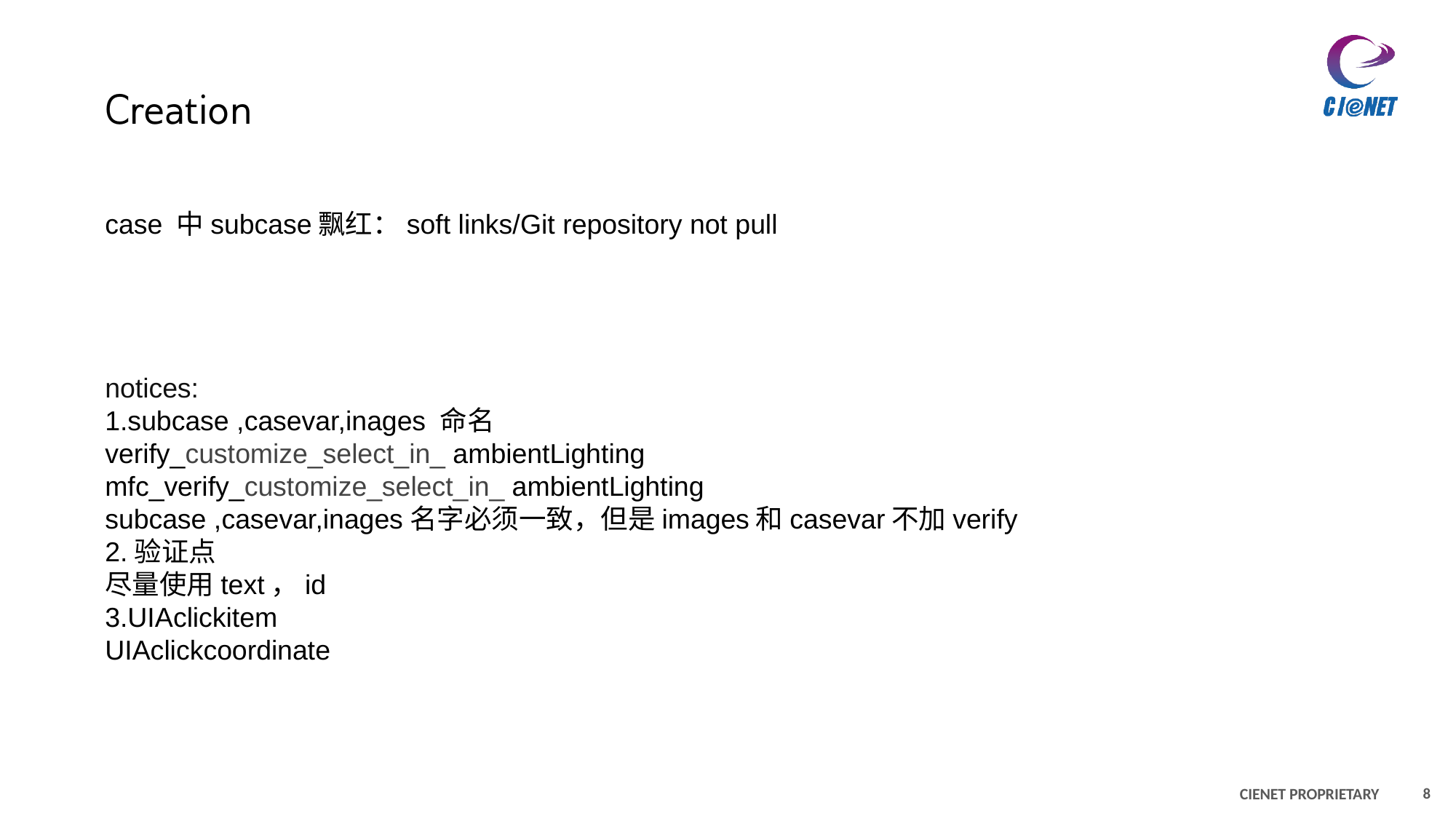

# Creation
case 中subcase飘红：soft links/Git repository not pull

notices:
1.subcase ,casevar,inages 命名
verify_customize_select_in_ ambientLighting
mfc_verify_customize_select_in_ ambientLighting
subcase ,casevar,inages名字必须一致，但是images和casevar不加verify
2.验证点
尽量使用text，id
3.UIAclickitem
UIAclickcoordinate

8
CIENET PROPRIETARY